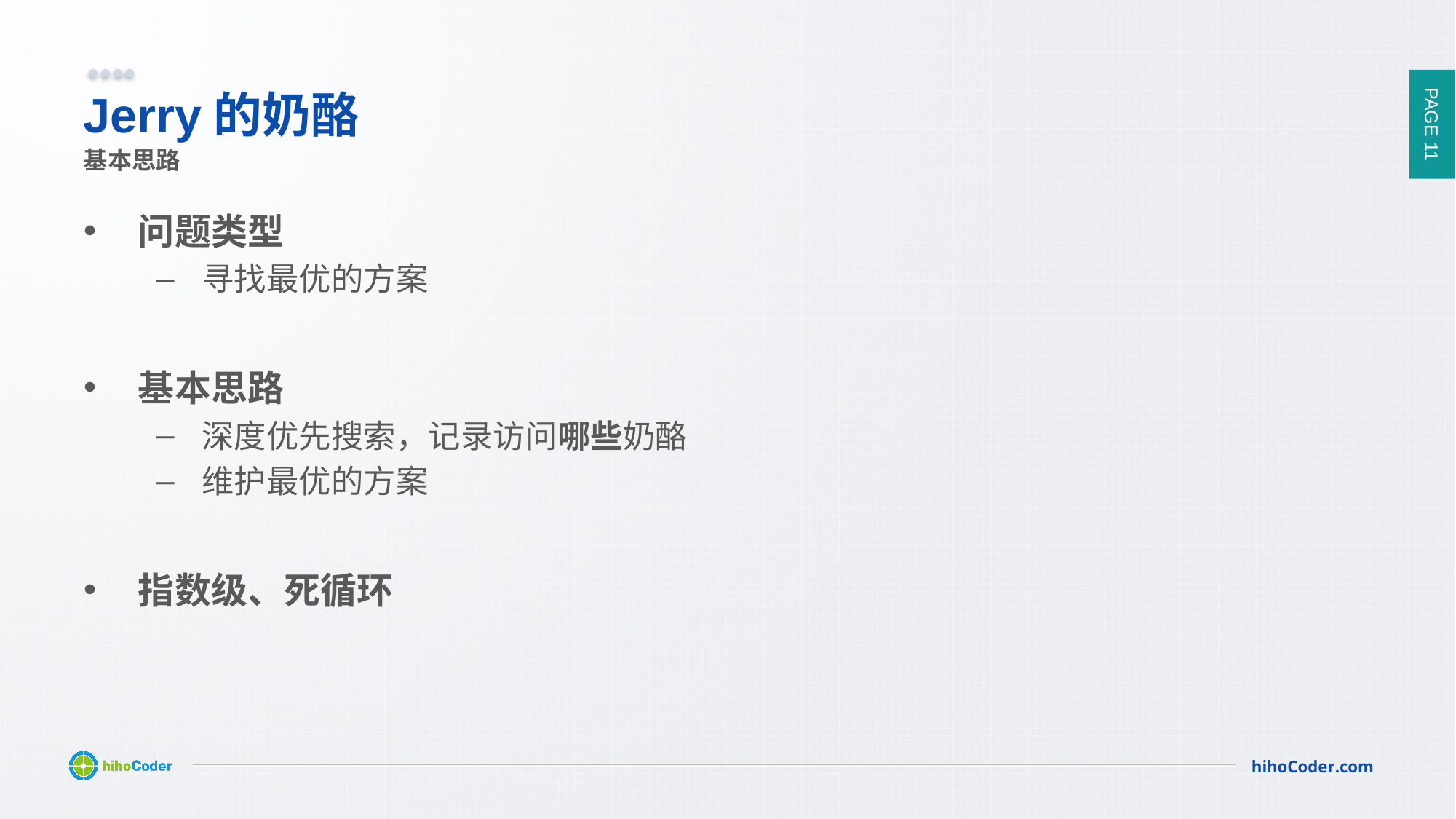

# Jerry的奶酪
基本思路
问题类型
寻找最优的方案

基本思路
深度优先搜索，记录访问哪些奶酪
维护最优的方案

指数级、死循环